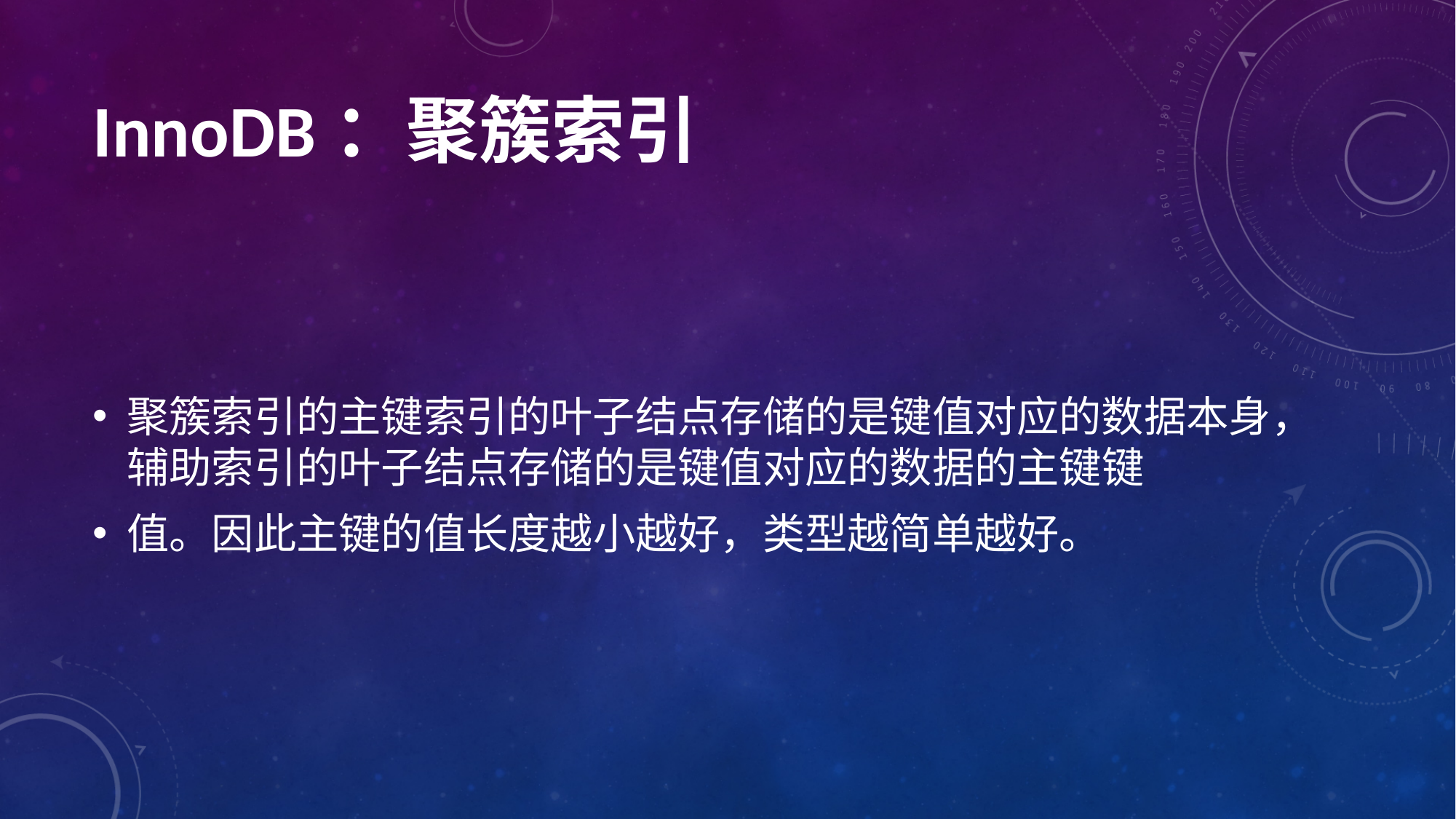

# InnoDB：聚簇索引
聚簇索引的主键索引的叶子结点存储的是键值对应的数据本身，辅助索引的叶子结点存储的是键值对应的数据的主键键
值。因此主键的值长度越小越好，类型越简单越好。